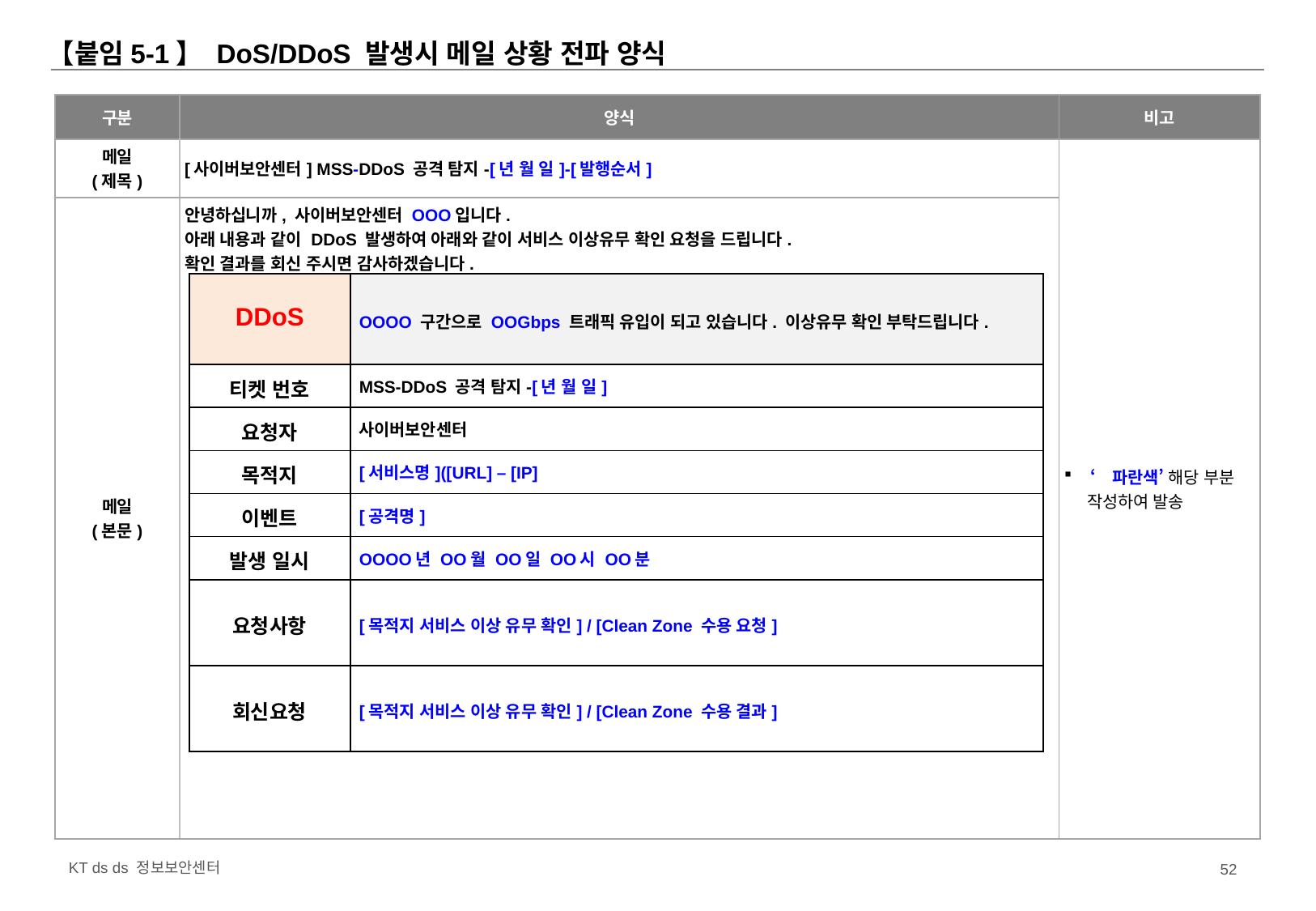

【붙임5-1】 DoS/DDoS 발생시 메일 상황 전파 양식
| 구분 | 양식 | 비고 |
| --- | --- | --- |
| 메일 (제목) | [사이버보안센터] MSS-DDoS 공격 탐지-[년 월 일]-[발행순서] | ‘파란색’ 해당 부분 작성하여 발송 |
| 메일 (본문) | 안녕하십니까, 사이버보안센터 OOO입니다. 아래 내용과 같이 DDoS 발생하여 아래와 같이 서비스 이상유무 확인 요청을 드립니다. 확인 결과를 회신 주시면 감사하겠습니다. |  |
| DDoS | OOOO 구간으로 OOGbps 트래픽 유입이 되고 있습니다. 이상유무 확인 부탁드립니다. |
| --- | --- |
| 티켓 번호 | MSS-DDoS 공격 탐지-[년 월 일] |
| 요청자 | 사이버보안센터 |
| 목적지 | [서비스명]([URL] – [IP] |
| 이벤트 | [공격명] |
| 발생 일시 | OOOO년 OO월 OO일 OO시 OO분 |
| 요청사항 | [목적지 서비스 이상 유무 확인] / [Clean Zone 수용 요청] |
| 회신요청 | [목적지 서비스 이상 유무 확인] / [Clean Zone 수용 결과] |
52